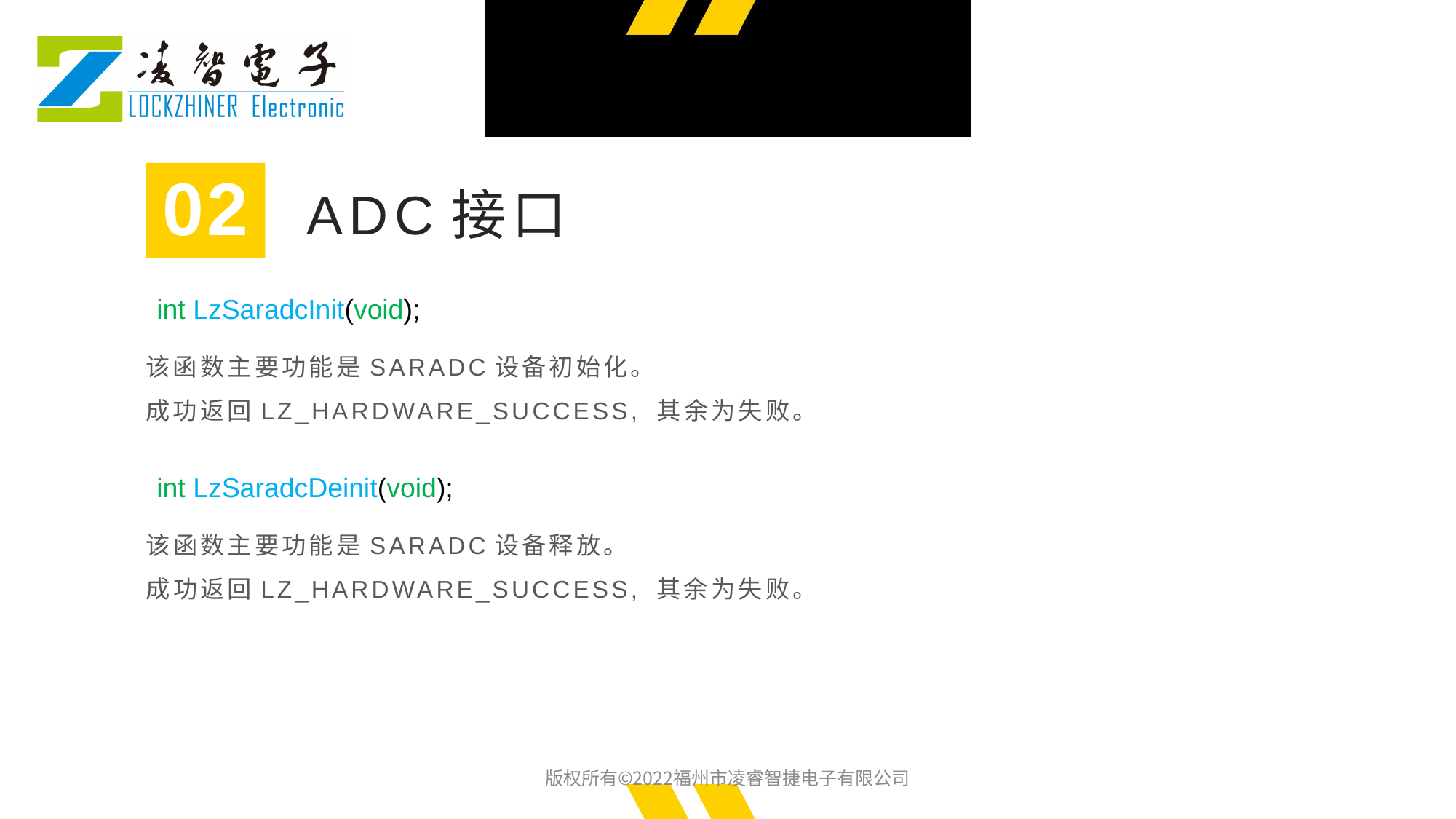

02
ADC接口
int LzSaradcInit(void);
该函数主要功能是SARADC设备初始化。
成功返回LZ_HARDWARE_SUCCESS, 其余为失败。
int LzSaradcDeinit(void);
该函数主要功能是SARADC设备释放。
成功返回LZ_HARDWARE_SUCCESS, 其余为失败。
版权所有©2022福州市凌睿智捷电子有限公司
6